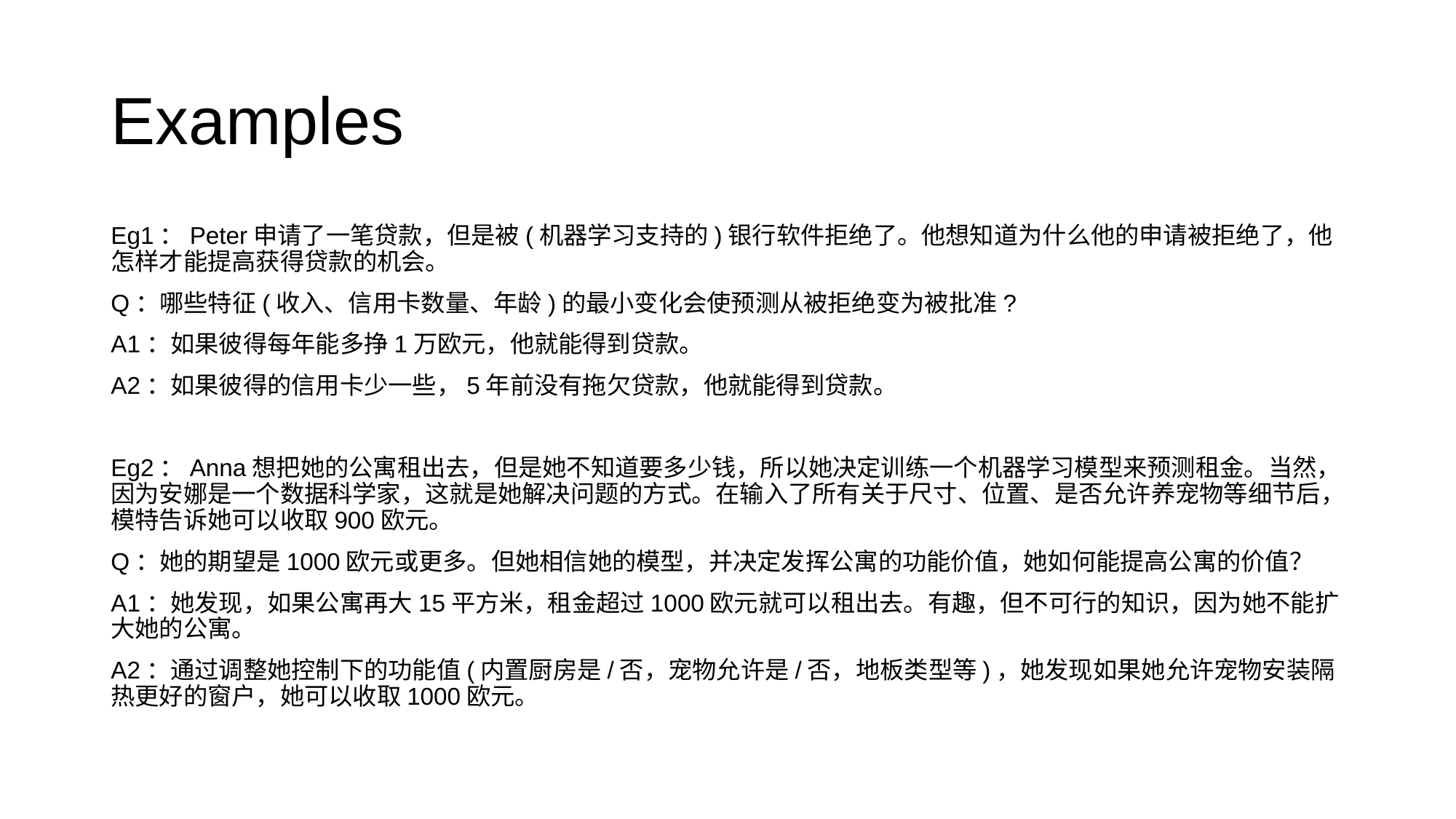

# Examples
Eg1：Peter申请了一笔贷款，但是被(机器学习支持的)银行软件拒绝了。他想知道为什么他的申请被拒绝了，他怎样才能提高获得贷款的机会。
Q：哪些特征(收入、信用卡数量、年龄)的最小变化会使预测从被拒绝变为被批准?
A1：如果彼得每年能多挣1万欧元，他就能得到贷款。
A2：如果彼得的信用卡少一些，5年前没有拖欠贷款，他就能得到贷款。

Eg2：Anna想把她的公寓租出去，但是她不知道要多少钱，所以她决定训练一个机器学习模型来预测租金。当然，因为安娜是一个数据科学家，这就是她解决问题的方式。在输入了所有关于尺寸、位置、是否允许养宠物等细节后，模特告诉她可以收取900欧元。
Q：她的期望是1000欧元或更多。但她相信她的模型，并决定发挥公寓的功能价值，她如何能提高公寓的价值？
A1：她发现，如果公寓再大15平方米，租金超过1000欧元就可以租出去。有趣，但不可行的知识，因为她不能扩大她的公寓。
A2：通过调整她控制下的功能值(内置厨房是/否，宠物允许是/否，地板类型等)，她发现如果她允许宠物安装隔热更好的窗户，她可以收取1000欧元。